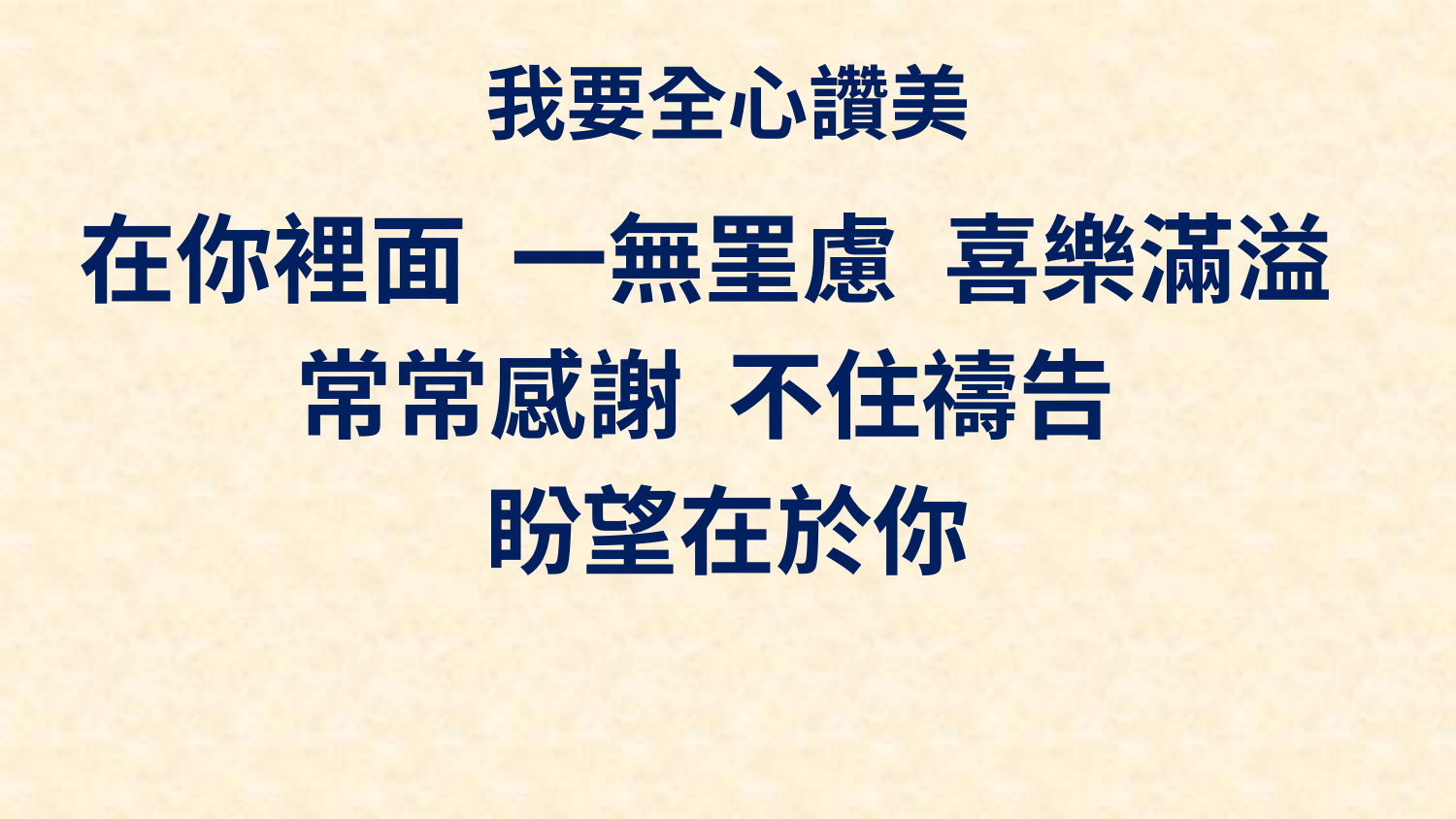

# 我要全心讚美
在你裡面  一無罣慮  喜樂滿溢
常常感謝  不住禱告
盼望在於你